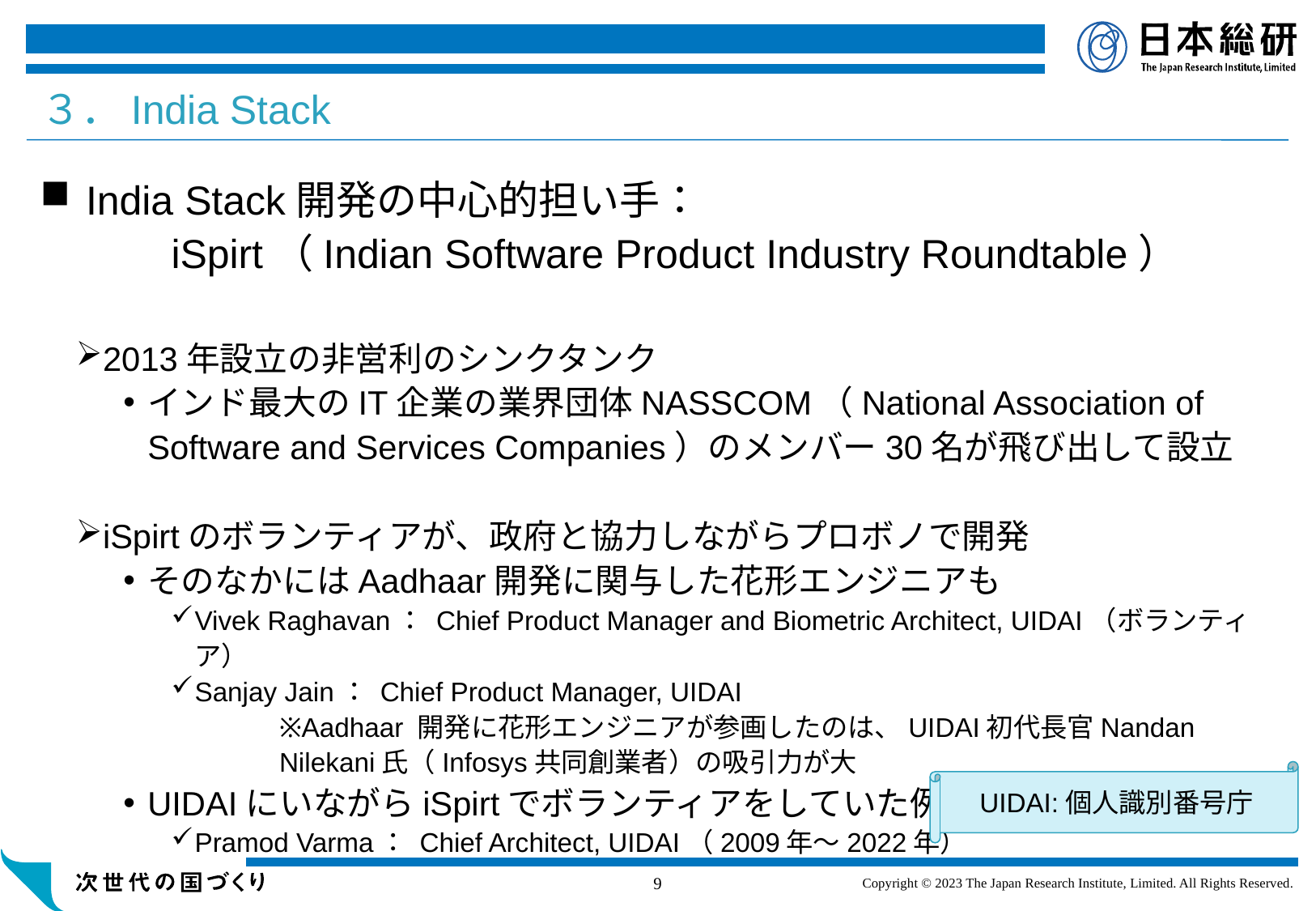

３．India Stack
India Stack開発の中心的担い手：
iSpirt（Indian Software Product Industry Roundtable）

2013年設立の非営利のシンクタンク
インド最大のIT企業の業界団体NASSCOM（National Association of Software and Services Companies）のメンバー30名が飛び出して設立

iSpirtのボランティアが、政府と協力しながらプロボノで開発
そのなかにはAadhaar開発に関与した花形エンジニアも
Vivek Raghavan： Chief Product Manager and Biometric Architect, UIDAI（ボランティア）
Sanjay Jain： Chief Product Manager, UIDAI
※Aadhaar 開発に花形エンジニアが参画したのは、UIDAI初代長官Nandan Nilekani氏（Infosys共同創業者）の吸引力が大
UIDAIにいながらiSpirtでボランティアをしていた例も
Pramod Varma： Chief Architect, UIDAI（2009年～2022年）

UIDAI:個人識別番号庁
9